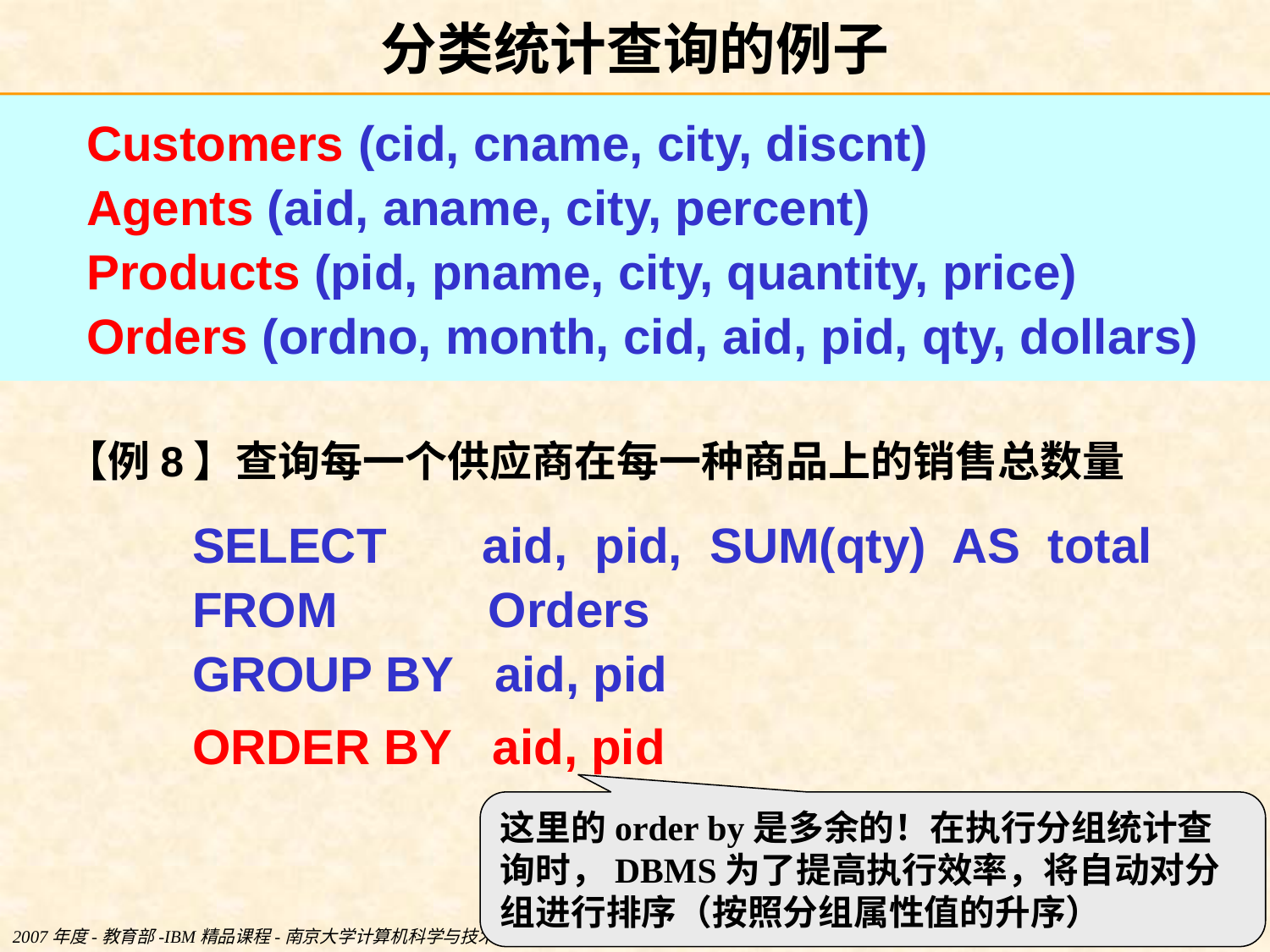

# 分类统计查询的例子

Customers (cid, cname, city, discnt)
Agents (aid, aname, city, percent)
Products (pid, pname, city, quantity, price)
Orders (ordno, month, cid, aid, pid, qty, dollars)
【例8】查询每一个供应商在每一种商品上的销售总数量
SELECT       aid,  pid,  SUM(qty)  AS  total
FROM           Orders
GROUP BY   aid, pid
ORDER BY   aid, pid
这里的order by是多余的！在执行分组统计查询时，DBMS为了提高执行效率，将自动对分组进行排序（按照分组属性值的升序）
133
2007年度-教育部-IBM精品课程-南京大学计算机科学与技术系